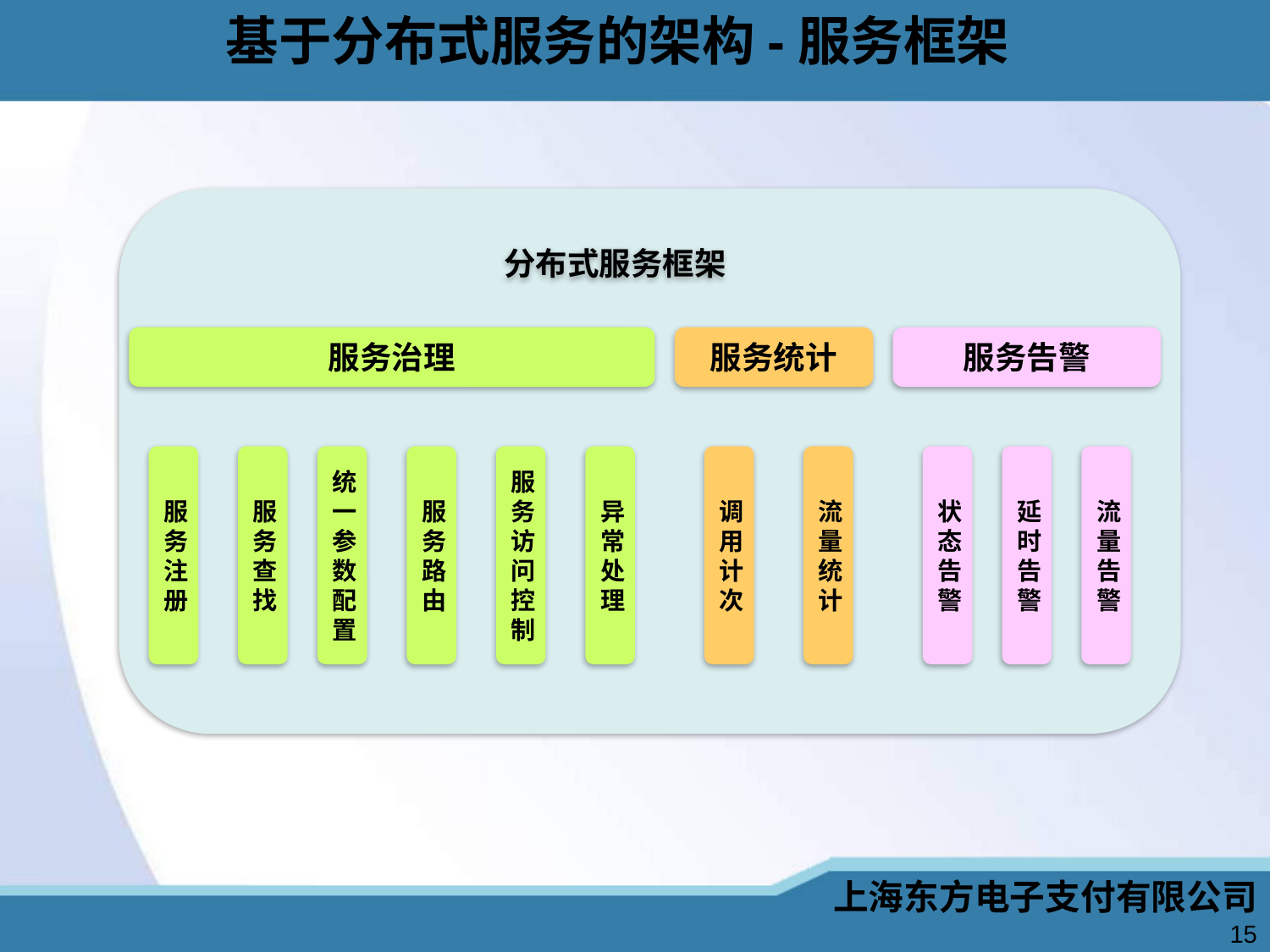

# 基于分布式服务的架构-服务框架

分布式服务框架
服务治理
服务统计
服务告警
服务注册
服务查找
统一
参数配置
服务路由
服务访问控制
异常处理
调用计次
流量统计
状态
告警

延时
告警

流量
告警

上海东方电子支付有限公司

15